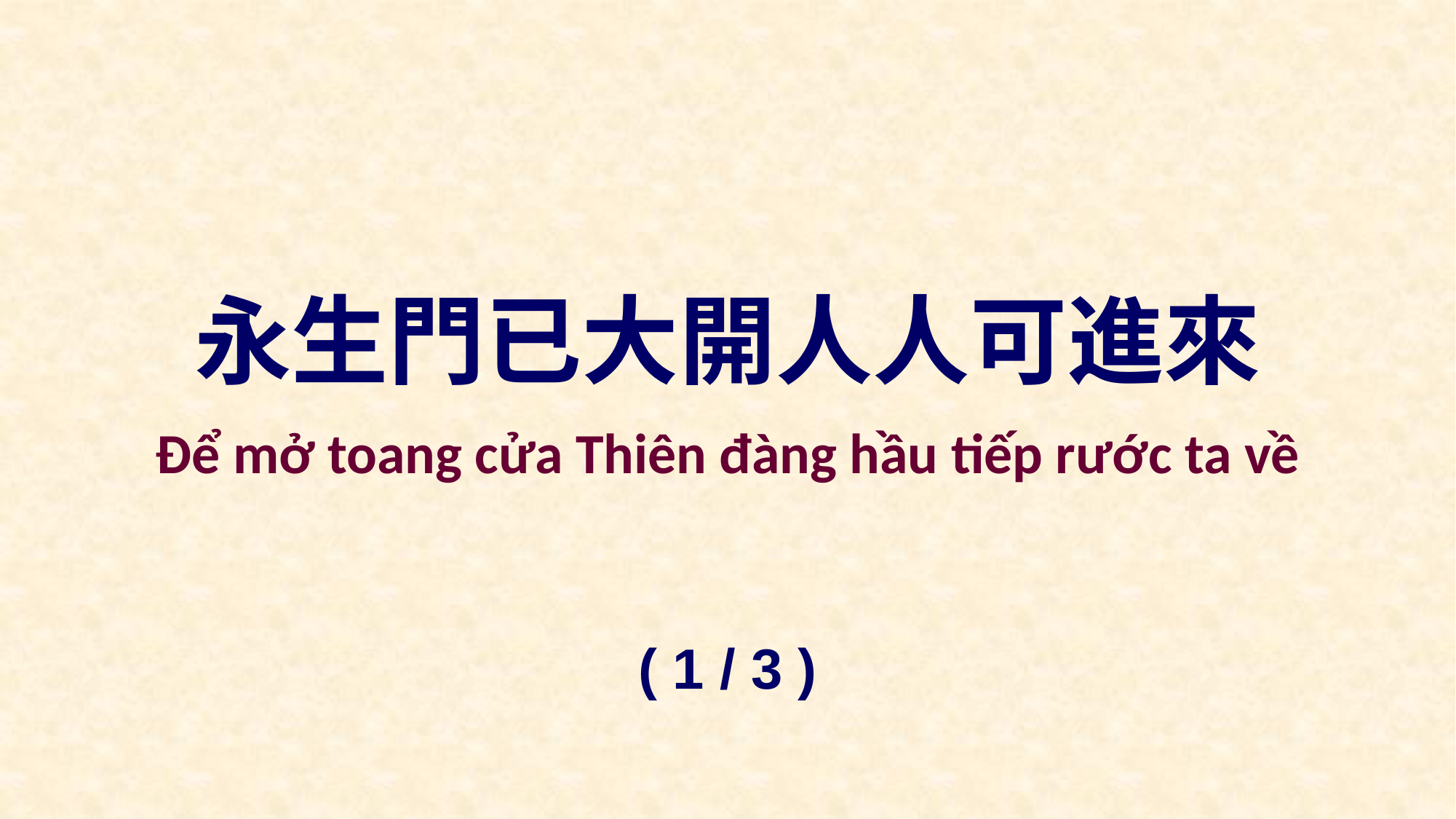

永生門已大開人人可進來
Ðể mở toang cửa Thiên đàng hầu tiếp rước ta về
( 1 / 3 )